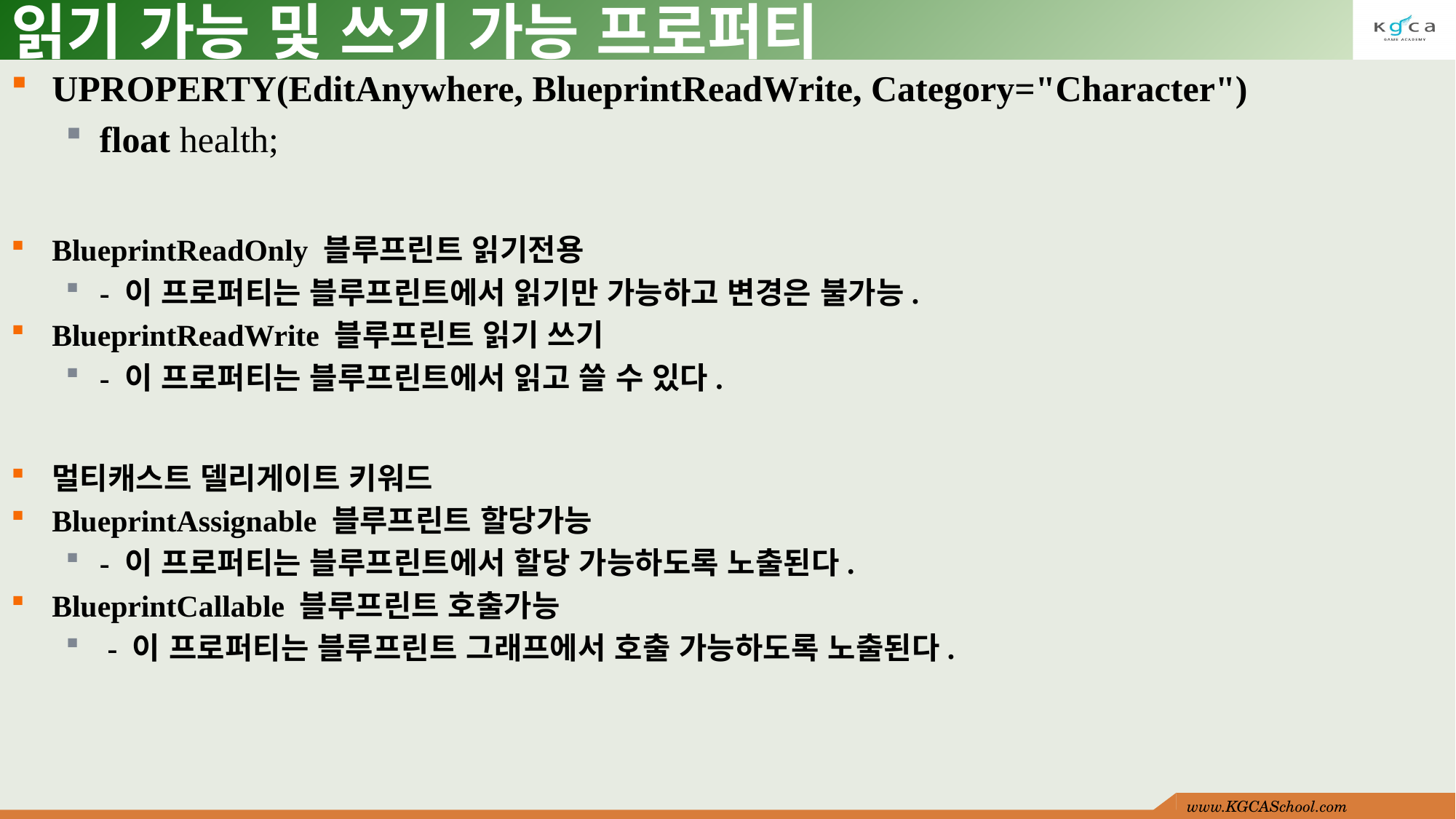

# 읽기 가능 및 쓰기 가능 프로퍼티
UPROPERTY(EditAnywhere, BlueprintReadWrite, Category="Character")
float health;

BlueprintReadOnly 블루프린트 읽기전용
- 이 프로퍼티는 블루프린트에서 읽기만 가능하고 변경은 불가능.
BlueprintReadWrite 블루프린트 읽기 쓰기
- 이 프로퍼티는 블루프린트에서 읽고 쓸 수 있다.

멀티캐스트 델리게이트 키워드
BlueprintAssignable 블루프린트 할당가능
- 이 프로퍼티는 블루프린트에서 할당 가능하도록 노출된다.
BlueprintCallable 블루프린트 호출가능
 - 이 프로퍼티는 블루프린트 그래프에서 호출 가능하도록 노출된다.